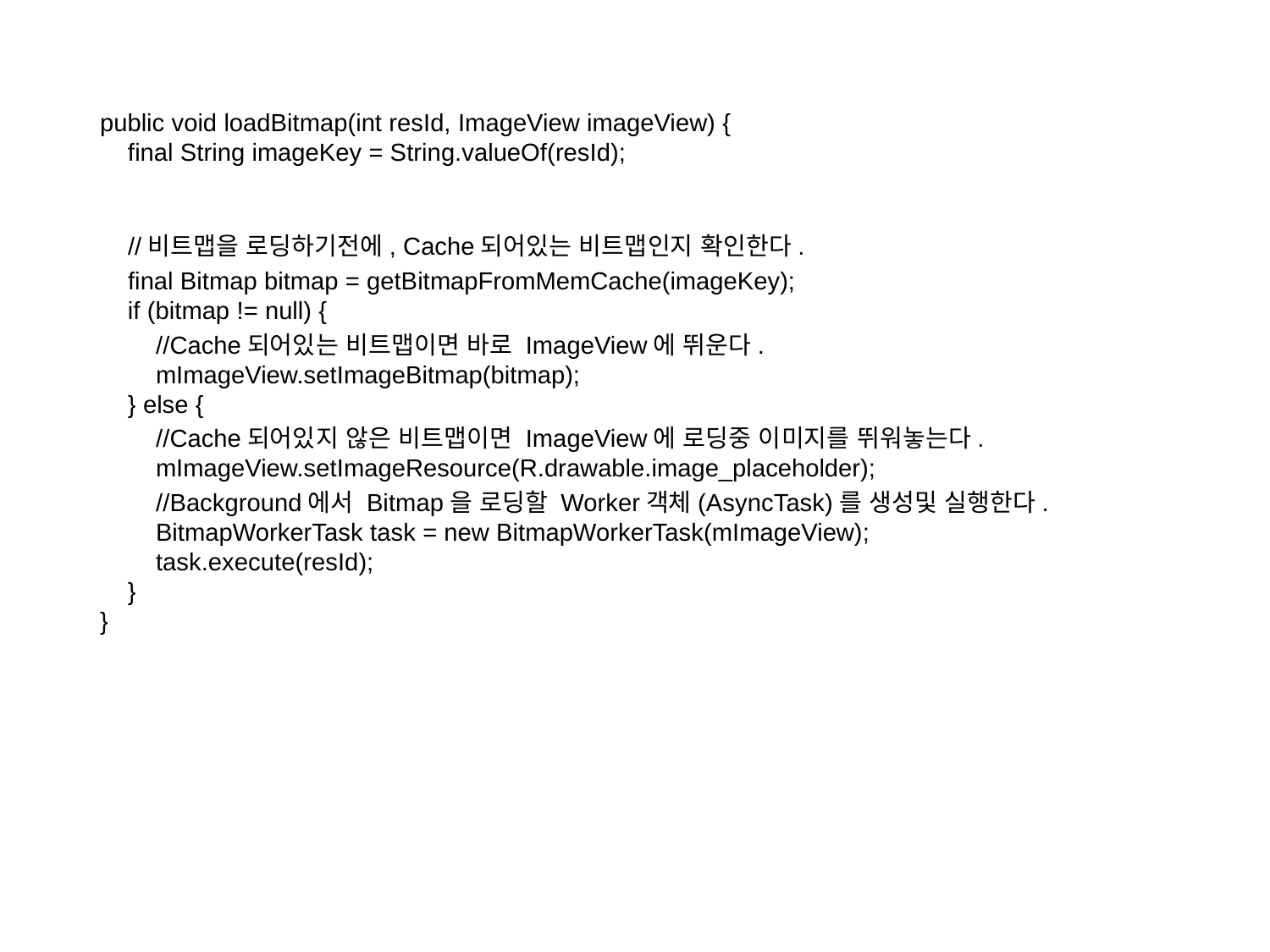

public void loadBitmap(int resId, ImageView imageView) {
    final String imageKey = String.valueOf(resId);
    //비트맵을 로딩하기전에, Cache되어있는 비트맵인지 확인한다.
    final Bitmap bitmap = getBitmapFromMemCache(imageKey);
    if (bitmap != null) {
        //Cache되어있는 비트맵이면 바로 ImageView에 뛰운다.
        mImageView.setImageBitmap(bitmap);
    } else {
        //Cache되어있지 않은 비트맵이면 ImageView에 로딩중 이미지를 뛰워놓는다.
        mImageView.setImageResource(R.drawable.image_placeholder);
        //Background에서 Bitmap을 로딩할 Worker객체(AsyncTask)를 생성및 실행한다.
        BitmapWorkerTask task = new BitmapWorkerTask(mImageView);
        task.execute(resId);
    }
}